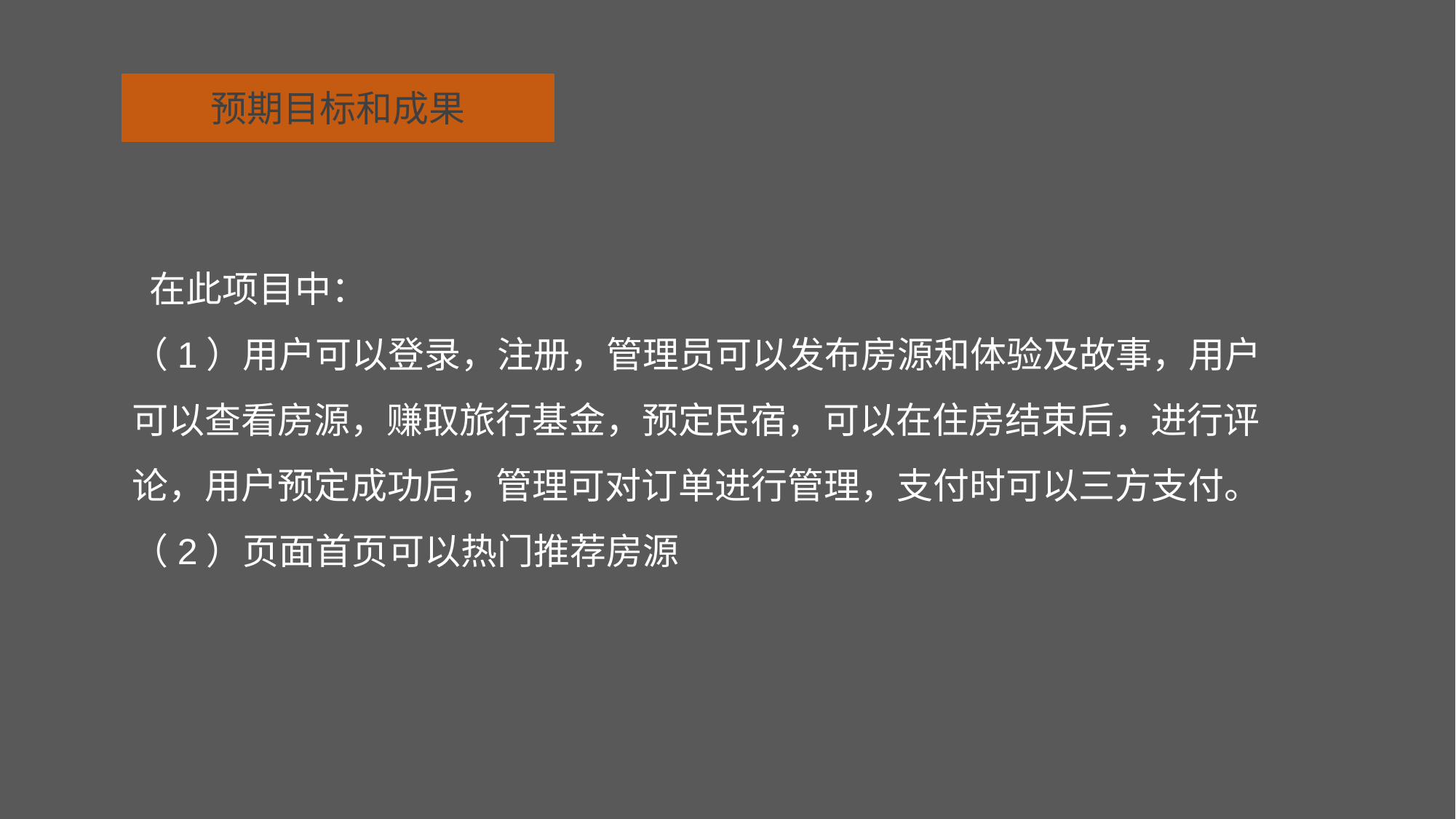

预期目标和成果
 在此项目中：
（1）用户可以登录，注册，管理员可以发布房源和体验及故事，用户可以查看房源，赚取旅行基金，预定民宿，可以在住房结束后，进行评论，用户预定成功后，管理可对订单进行管理，支付时可以三方支付。
（2）页面首页可以热门推荐房源